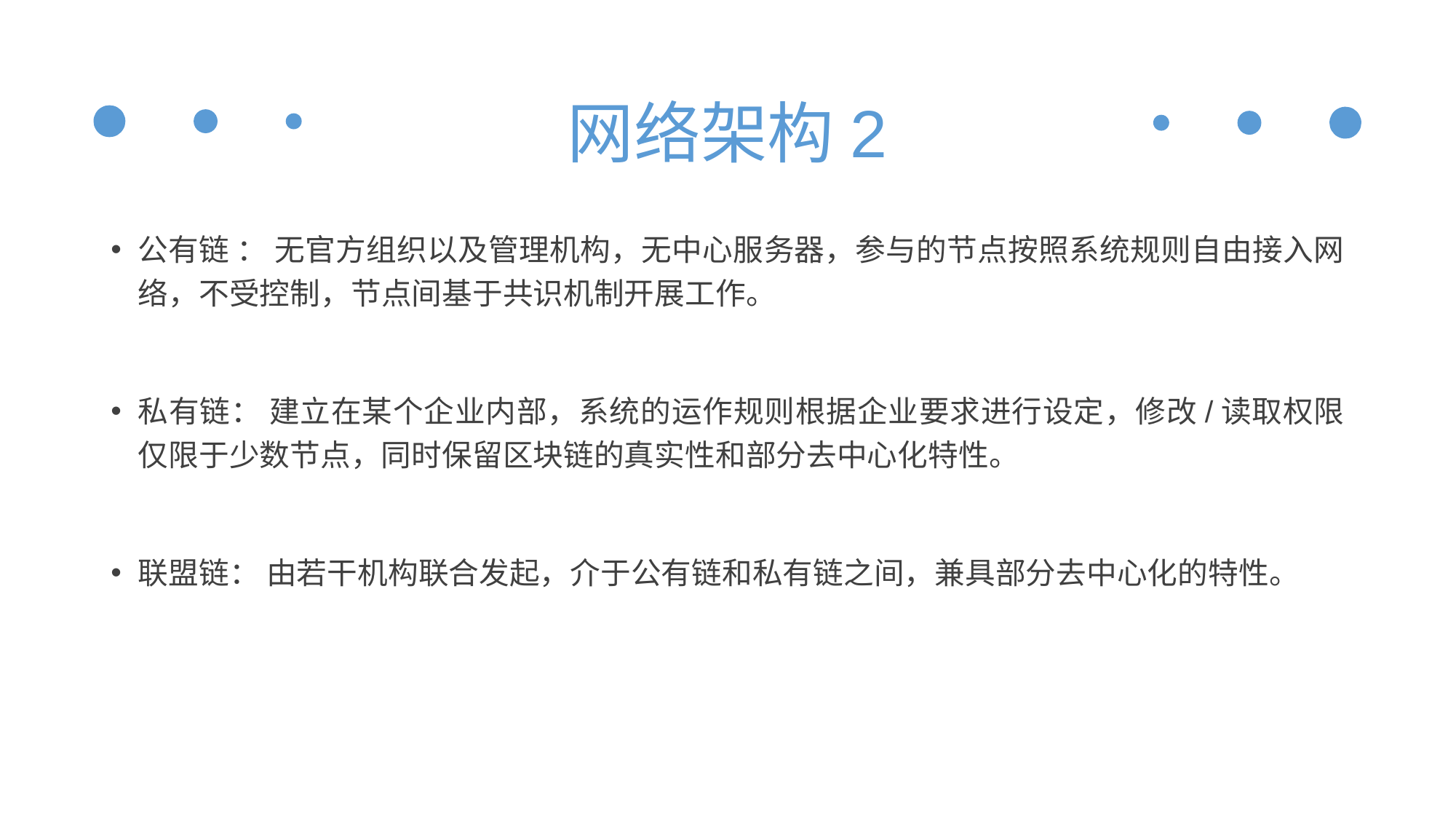

# 网络架构2
公有链 ： 无官方组织以及管理机构，无中心服务器，参与的节点按照系统规则自由接入网络，不受控制，节点间基于共识机制开展工作。

私有链： 建立在某个企业内部，系统的运作规则根据企业要求进行设定，修改/读取权限仅限于少数节点，同时保留区块链的真实性和部分去中心化特性。

联盟链： 由若干机构联合发起，介于公有链和私有链之间，兼具部分去中心化的特性。